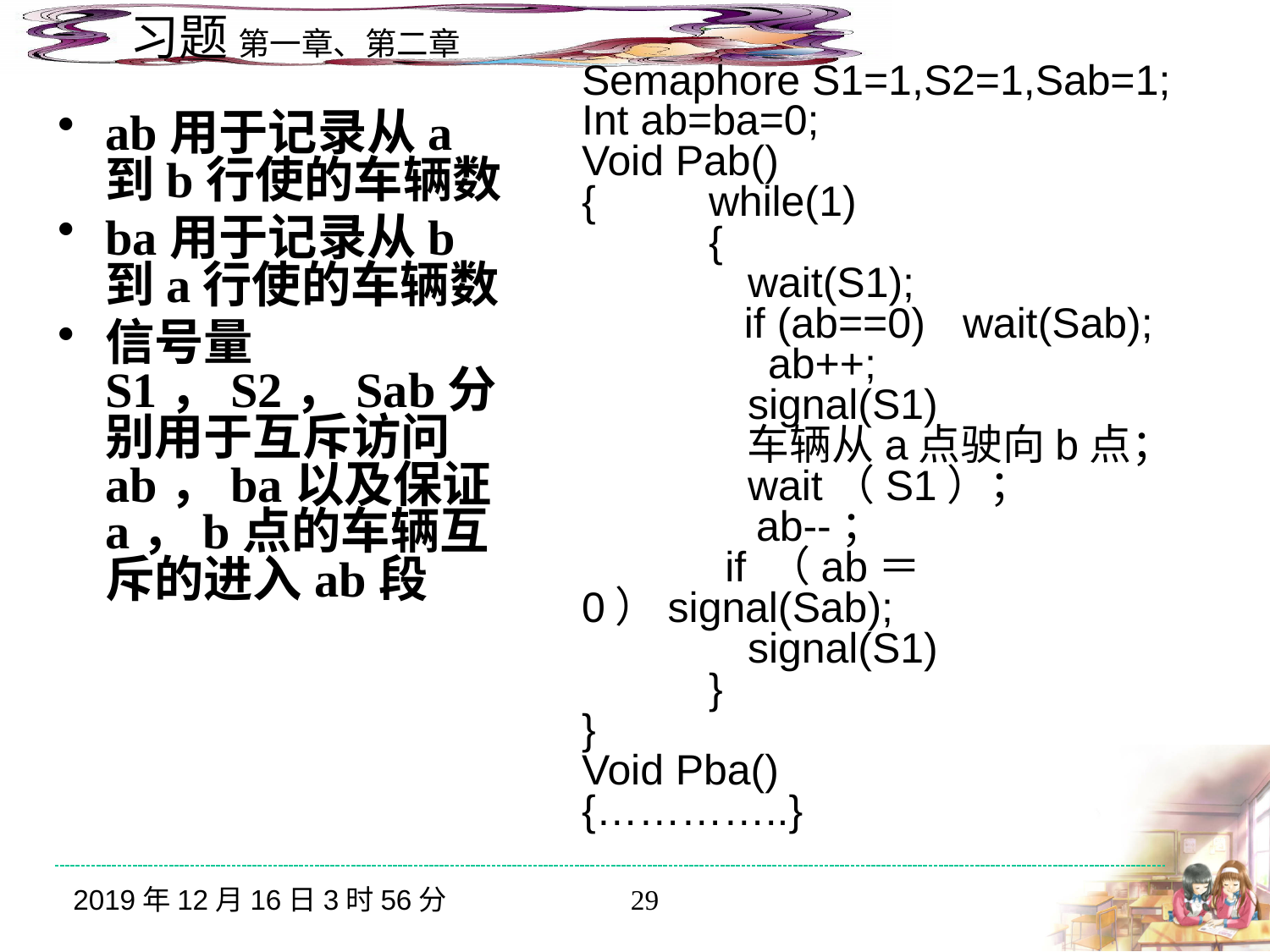

Semaphore S1=1,S2=1,Sab=1;
Int ab=ba=0;
Void Pab()
{	while(1)
	{
              wait(S1);
	   if (ab==0)	wait(Sab);
	     ab++;
              signal(S1)
	   车辆从a点驶向b点；
              wait（S1）；
	    ab--；
              if （ab＝0）signal(Sab);
              signal(S1)
	}
}
Void Pba()
{…………..}
ab用于记录从a到b行使的车辆数
ba用于记录从b到a行使的车辆数
信号量S1，S2，Sab分别用于互斥访问ab，ba以及保证a，b点的车辆互斥的进入ab段

2019年12月16日3时56分
29